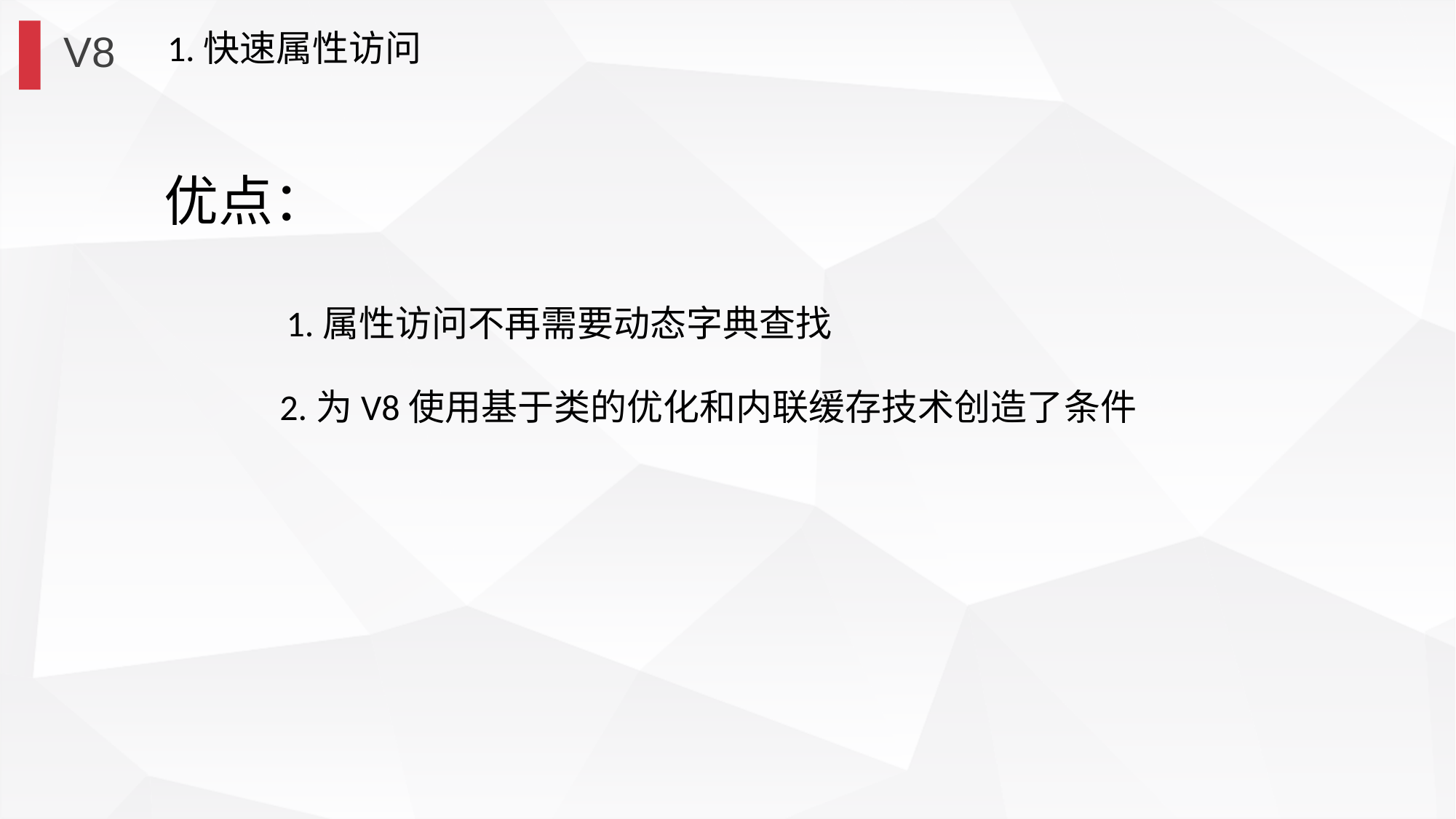

V8
1.快速属性访问

优点：
1.属性访问不再需要动态字典查找
2.为V8使用基于类的优化和内联缓存技术创造了条件